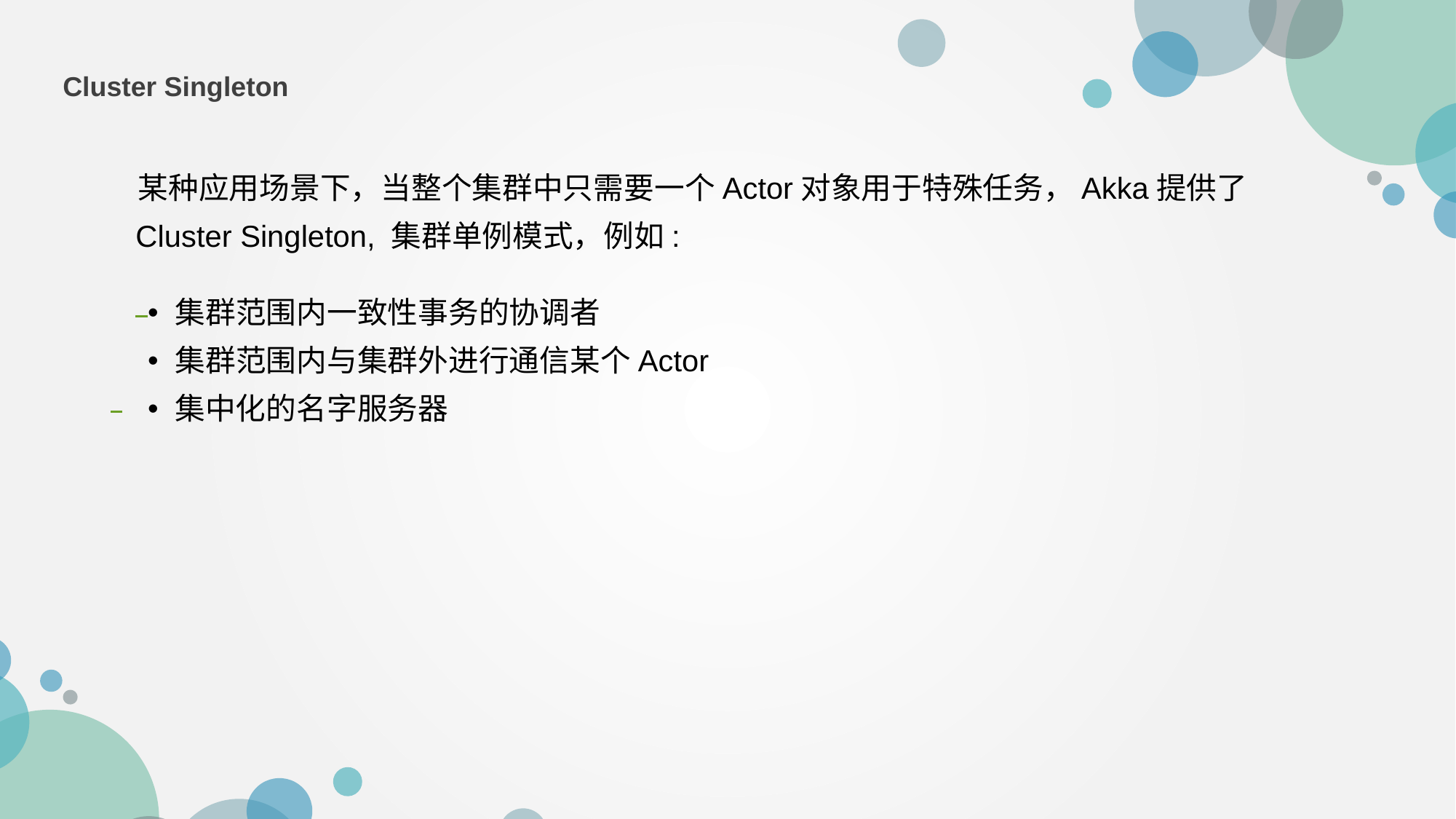

Cluster Singleton
   某种应用场景下，当整个集群中只需要一个Actor对象用于特殊任务，Akka提供了
   Cluster Singleton, 集群单例模式，例如:

集群范围内一致性事务的协调者
集群范围内与集群外进行通信某个Actor
集中化的名字服务器